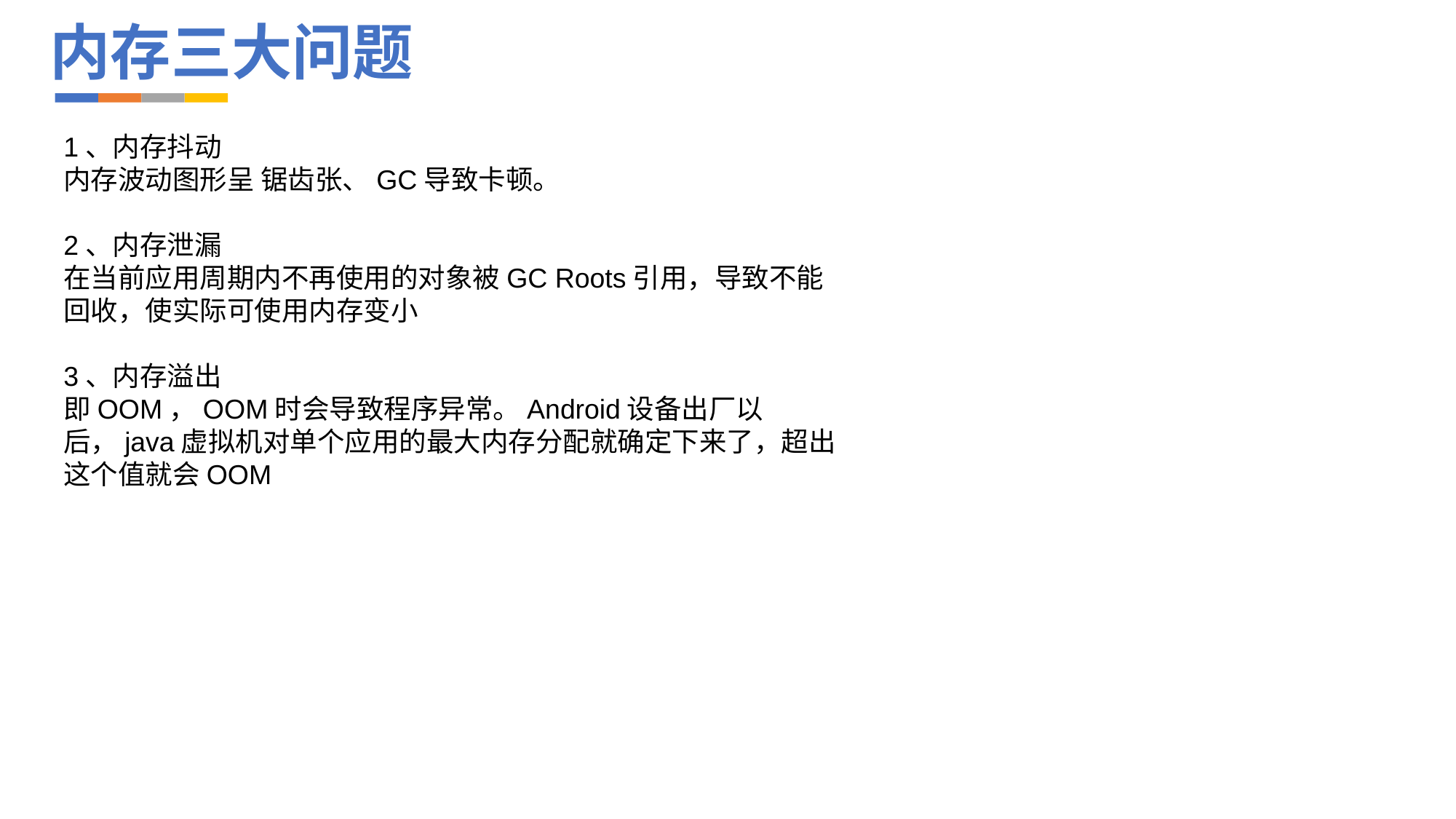

# 内存三大问题
1、内存抖动
内存波动图形呈 锯齿张、GC导致卡顿。

2、内存泄漏
在当前应用周期内不再使用的对象被GC Roots引用，导致不能回收，使实际可使用内存变小

3、内存溢出
即OOM，OOM时会导致程序异常。Android设备出厂以后，java虚拟机对单个应用的最大内存分配就确定下来了，超出这个值就会OOM